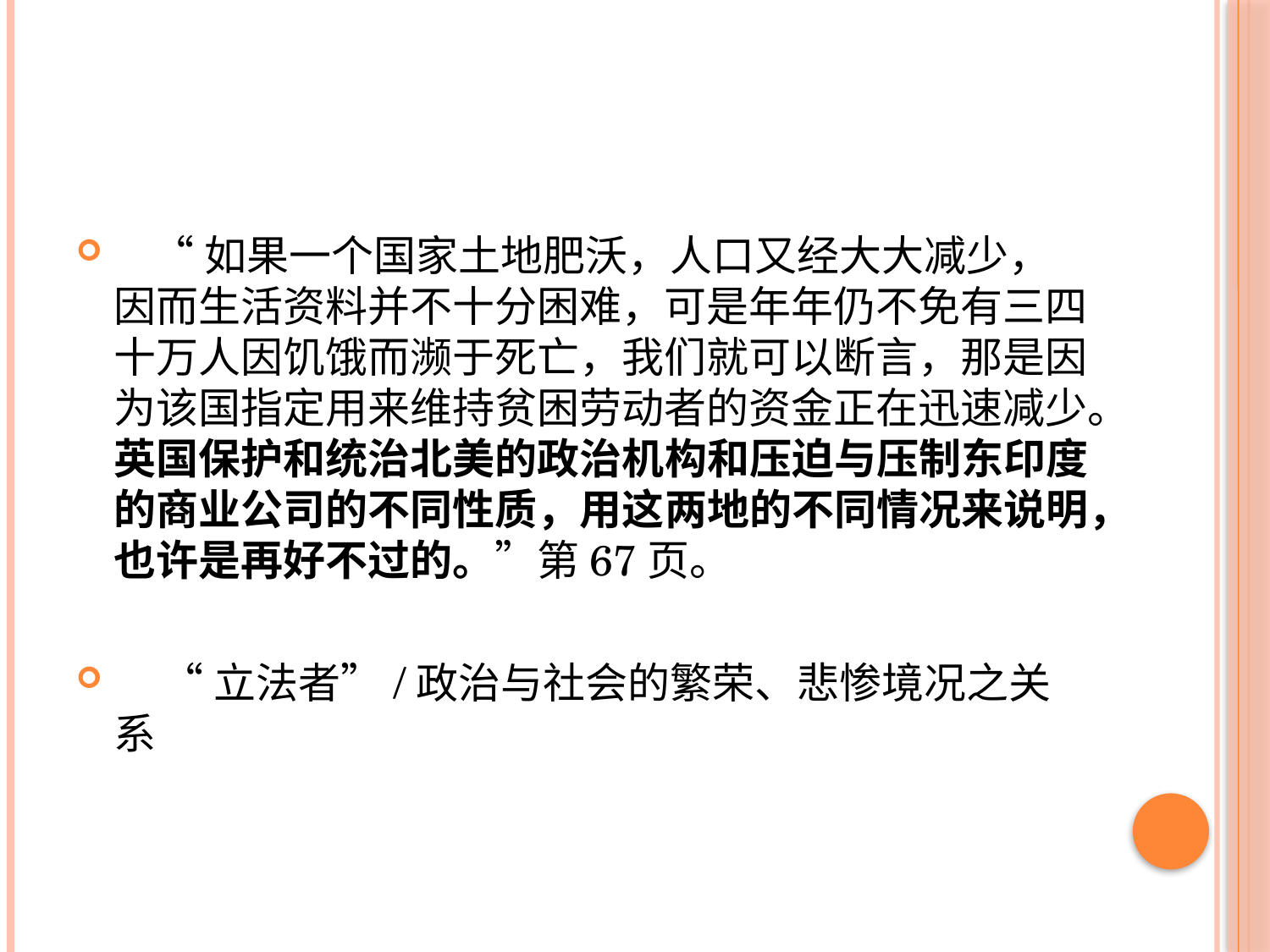

#
    “如果一个国家土地肥沃，人口又经大大减少，因而生活资料并不十分困难，可是年年仍不免有三四十万人因饥饿而濒于死亡，我们就可以断言，那是因为该国指定用来维持贫困劳动者的资金正在迅速减少。英国保护和统治北美的政治机构和压迫与压制东印度的商业公司的不同性质，用这两地的不同情况来说明，也许是再好不过的。”第67页。

     “立法者”/政治与社会的繁荣、悲惨境况之关系